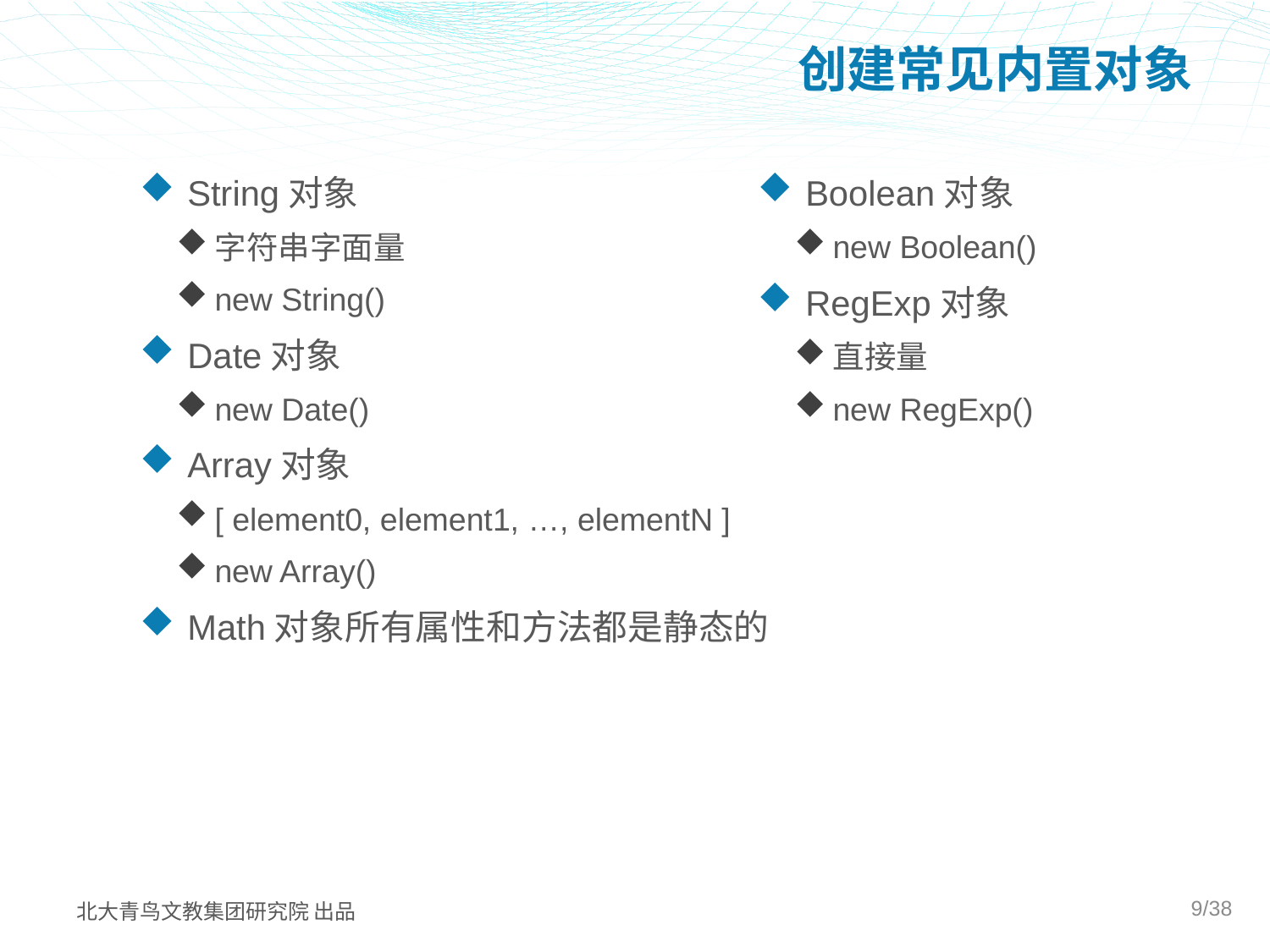

# 创建常见内置对象
String对象
字符串字面量
new String()
Date对象
new Date()
Array对象
[ element0, element1, …, elementN ]
new Array()
Math对象所有属性和方法都是静态的
Boolean对象
new Boolean()
RegExp对象
直接量
new RegExp()

9/38